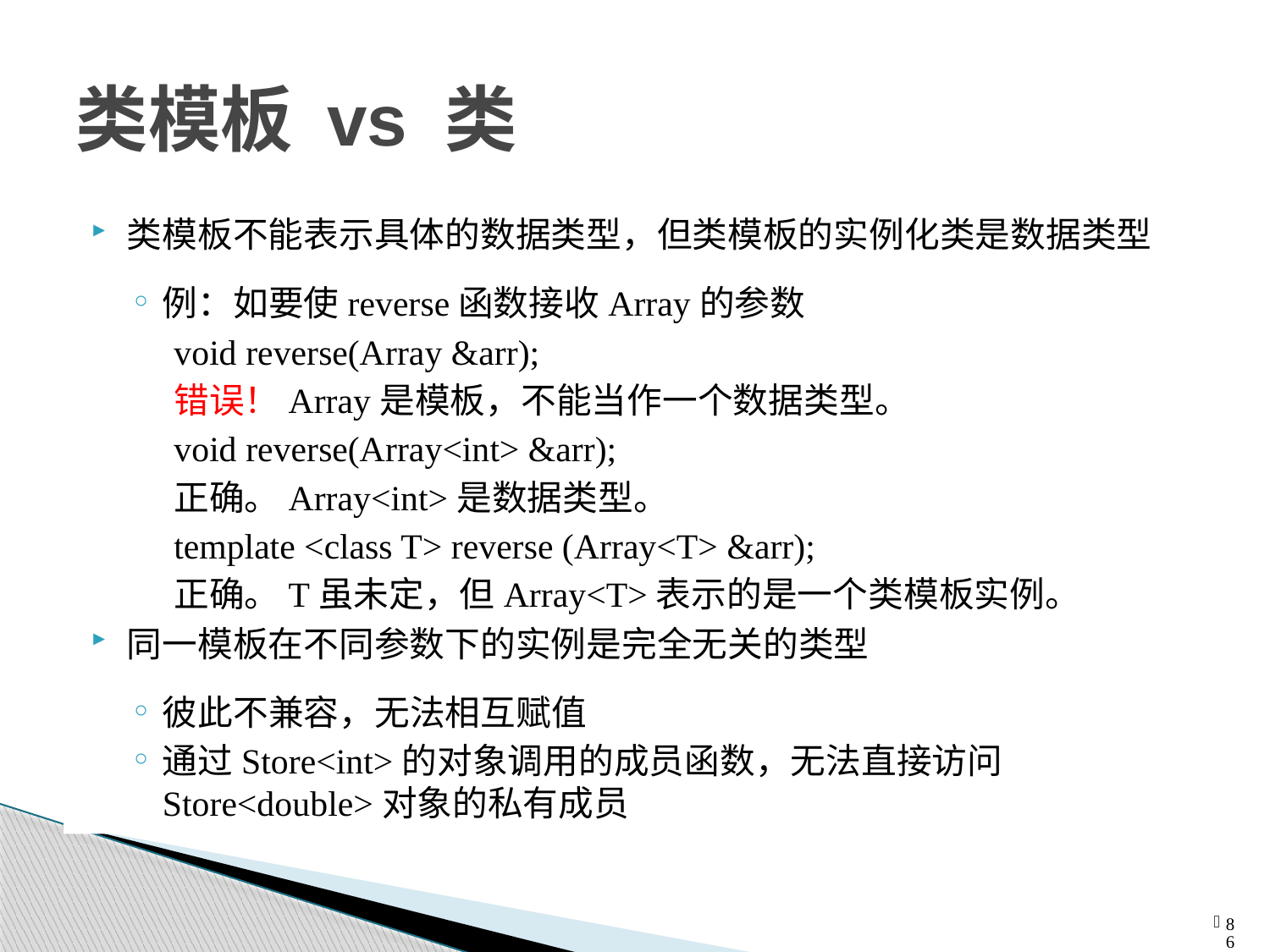

9.5 深度探索 —— 9.5.1 模板的实例化机制
# 类模板 vs 类
类模板不能表示具体的数据类型，但类模板的实例化类是数据类型
例：如要使reverse函数接收Array的参数
void reverse(Array &arr);
错误！Array是模板，不能当作一个数据类型。
void reverse(Array<int> &arr);
正确。Array<int>是数据类型。
template <class T> reverse (Array<T> &arr);
正确。T虽未定，但Array<T>表示的是一个类模板实例。
同一模板在不同参数下的实例是完全无关的类型
彼此不兼容，无法相互赋值
通过Store<int>的对象调用的成员函数，无法直接访问Store<double>对象的私有成员
86